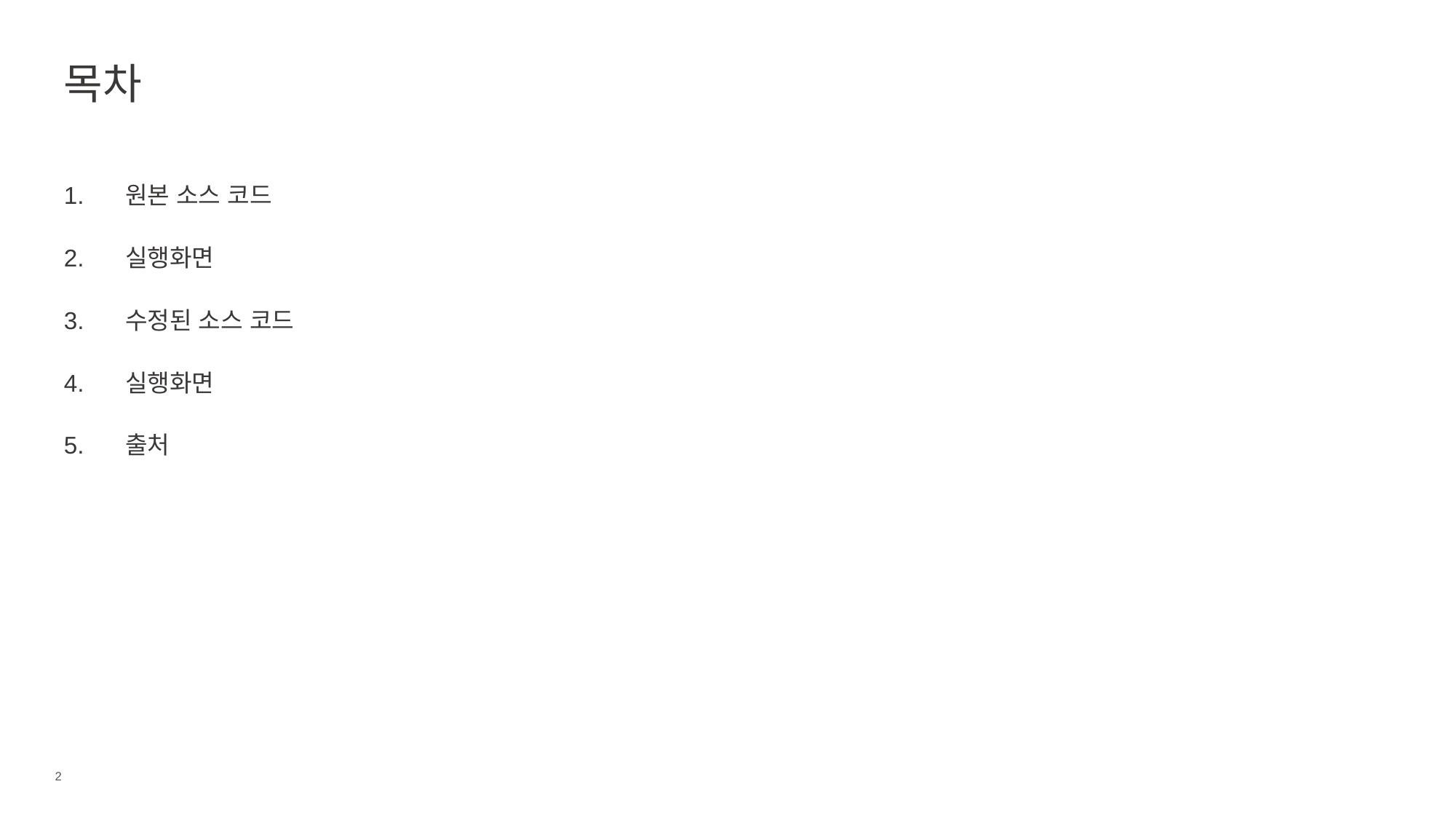

# 목차
원본 소스 코드
실행화면
수정된 소스 코드
실행화면
출처

2